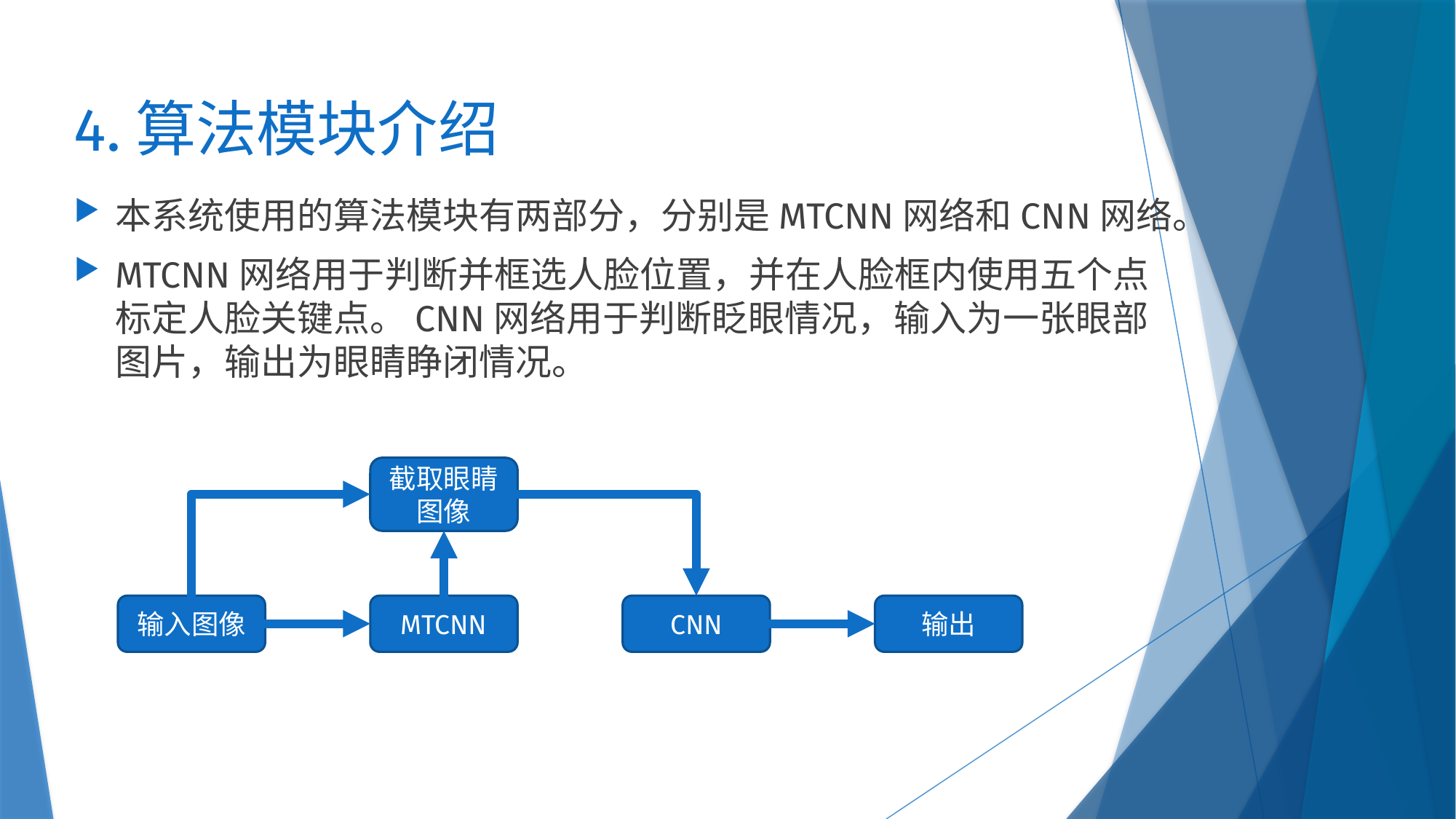

# 4.算法模块介绍
本系统使用的算法模块有两部分，分别是MTCNN网络和CNN网络。
MTCNN网络用于判断并框选人脸位置，并在人脸框内使用五个点标定人脸关键点。CNN网络用于判断眨眼情况，输入为一张眼部图片，输出为眼睛睁闭情况。
截取眼睛图像
输出
输入图像
CNN
MTCNN